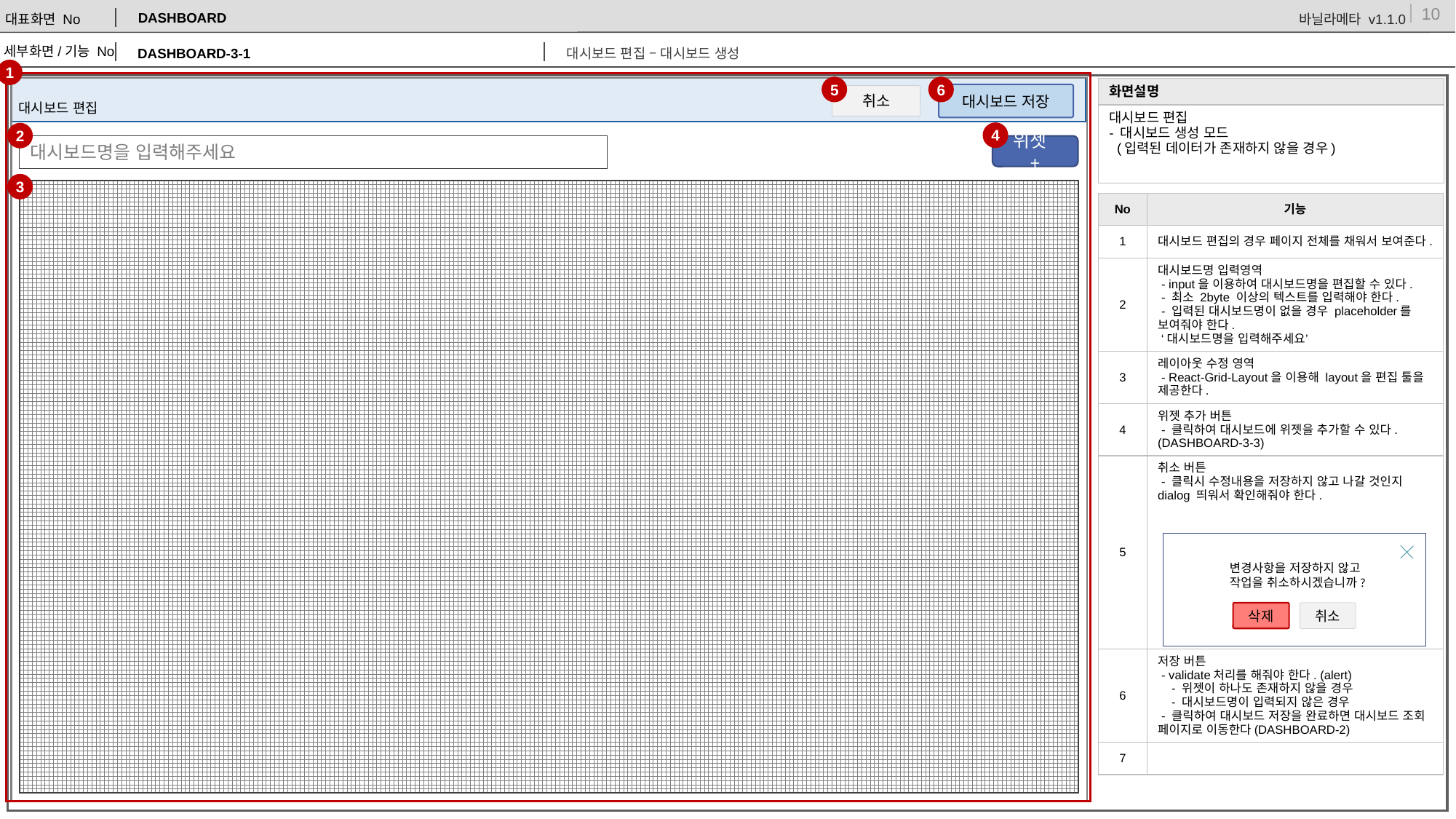

DASHBOARD
DASHBOARD-3-1
대시보드 편집 – 대시보드 생성
1

5
6

| 화면설명 |
| --- |
| 대시보드 편집 - 대시보드 생성 모드 (입력된 데이터가 존재하지 않을 경우) |

대시보드 저장
취소
대시보드 편집
4
2
위젯   +
대시보드명을 입력해주세요
3

| No | 기능 |
| --- | --- |
| 1 | 대시보드 편집의 경우 페이지 전체를 채워서 보여준다. |
| 2 | 대시보드명 입력영역 - input을 이용하여 대시보드명을 편집할 수 있다. - 최소 2byte 이상의 텍스트를 입력해야 한다. - 입력된 대시보드명이 없을 경우 placeholder를 보여줘야 한다. ‘대시보드명을 입력해주세요’ |
| 3 | 레이아웃 수정 영역 - React-Grid-Layout을 이용해 layout을 편집 툴을 제공한다. |
| 4 | 위젯 추가 버튼 - 클릭하여 대시보드에 위젯을 추가할 수 있다.(DASHBOARD-3-3) |
| 5 | 취소 버튼 - 클릭시 수정내용을 저장하지 않고 나갈 것인지 dialog 띄워서 확인해줘야 한다. |
| 6 | 저장 버튼 - validate처리를 해줘야 한다. (alert) - 위젯이 하나도 존재하지 않을 경우 - 대시보드명이 입력되지 않은 경우 - 클릭하여 대시보드 저장을 완료하면 대시보드 조회 페이지로 이동한다(DASHBOARD-2) |
| 7 |  |

변경사항을 저장하지 않고
작업을 취소하시겠습니까?
삭제
취소